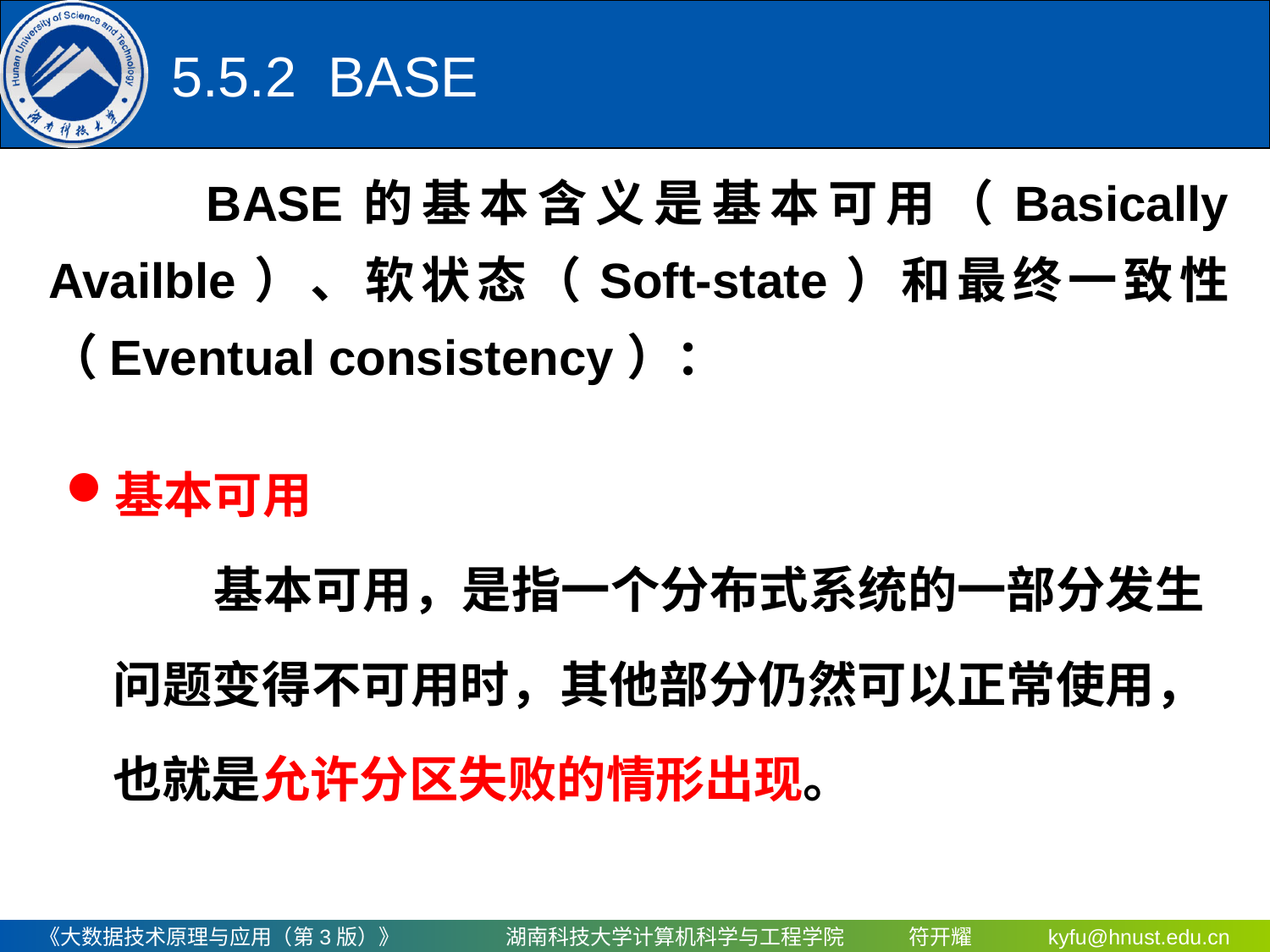

5.5.2  BASE
       BASE的基本含义是基本可用（Basically Availble）、软状态（Soft-state）和最终一致性（Eventual consistency）：
基本可用
　　　基本可用，是指一个分布式系统的一部分发生问题变得不可用时，其他部分仍然可以正常使用，也就是允许分区失败的情形出现。